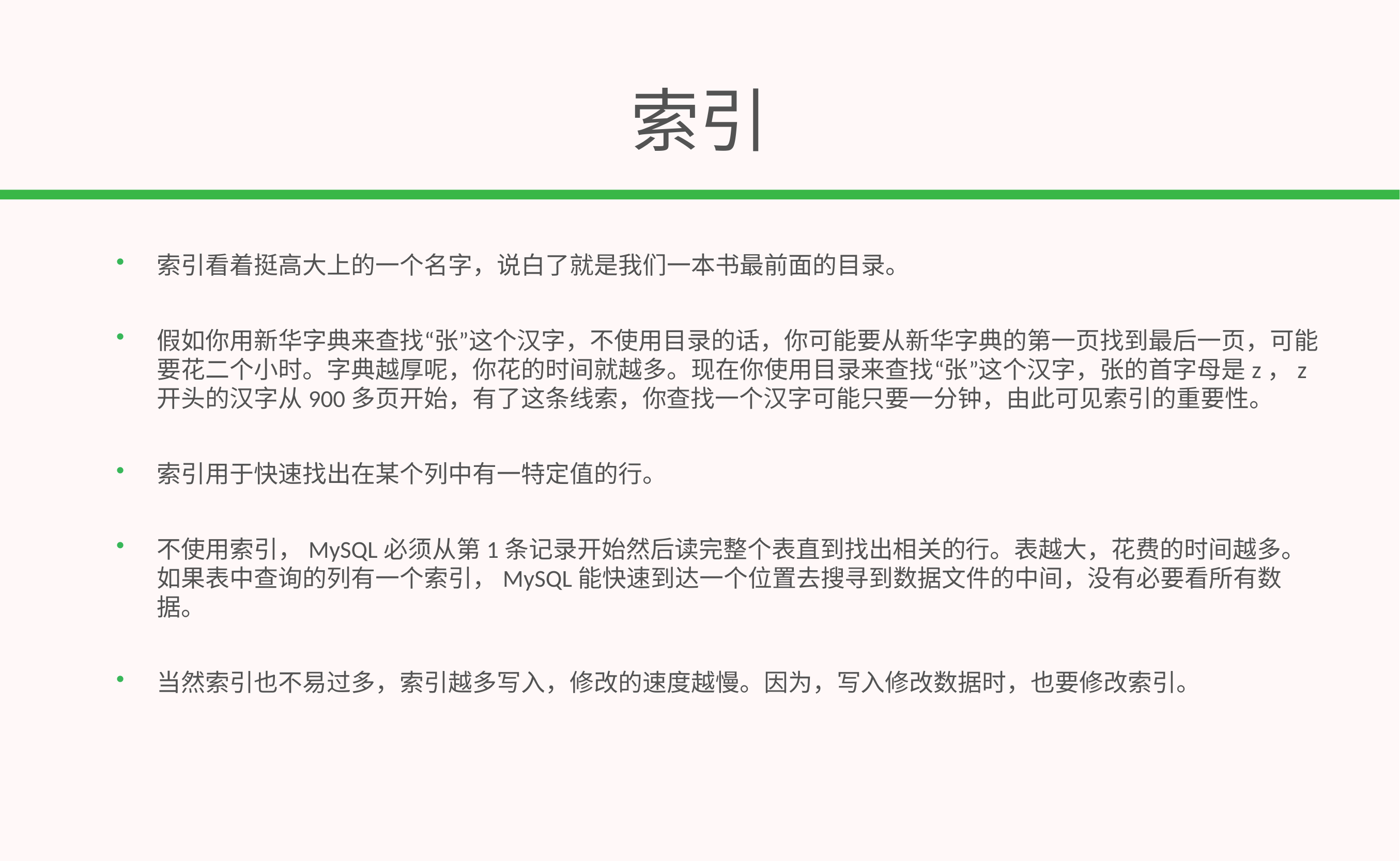

# 索引
索引看着挺高大上的一个名字，说白了就是我们一本书最前面的目录。

假如你用新华字典来查找“张”这个汉字，不使用目录的话，你可能要从新华字典的第一页找到最后一页，可能要花二个小时。字典越厚呢，你花的时间就越多。现在你使用目录来查找“张”这个汉字，张的首字母是z，z开头的汉字从900多页开始，有了这条线索，你查找一个汉字可能只要一分钟，由此可见索引的重要性。

索引用于快速找出在某个列中有一特定值的行。

不使用索引，MySQL必须从第1条记录开始然后读完整个表直到找出相关的行。表越大，花费的时间越多。如果表中查询的列有一个索引，MySQL能快速到达一个位置去搜寻到数据文件的中间，没有必要看所有数据。

当然索引也不易过多，索引越多写入，修改的速度越慢。因为，写入修改数据时，也要修改索引。